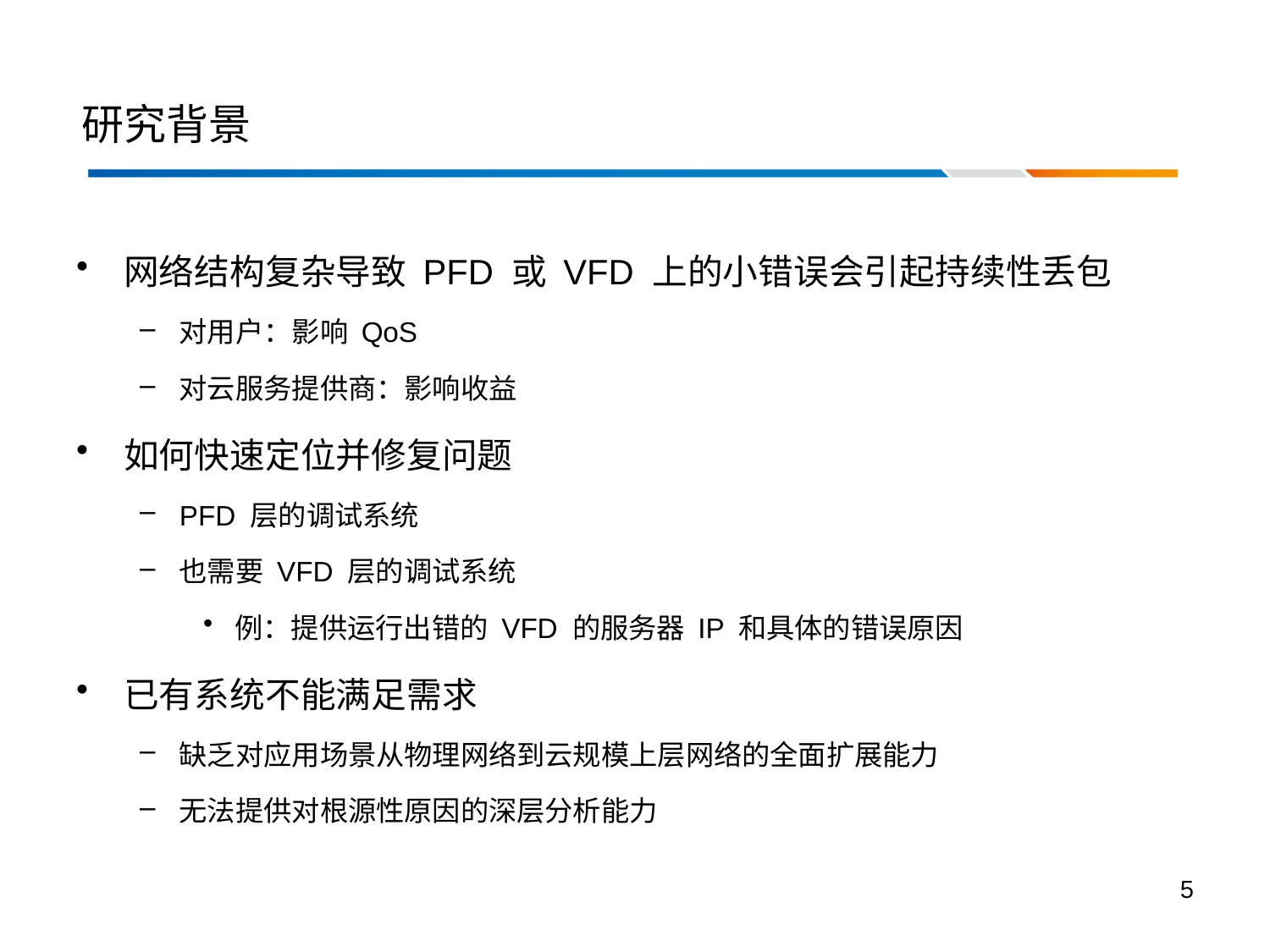

# 研究背景
网络结构复杂导致 PFD 或 VFD 上的小错误会引起持续性丢包
对用户：影响 QoS
对云服务提供商：影响收益
如何快速定位并修复问题
PFD 层的调试系统
也需要 VFD 层的调试系统
例：提供运行出错的 VFD 的服务器 IP 和具体的错误原因
已有系统不能满足需求
缺乏对应用场景从物理网络到云规模上层网络的全面扩展能力
无法提供对根源性原因的深层分析能力
5